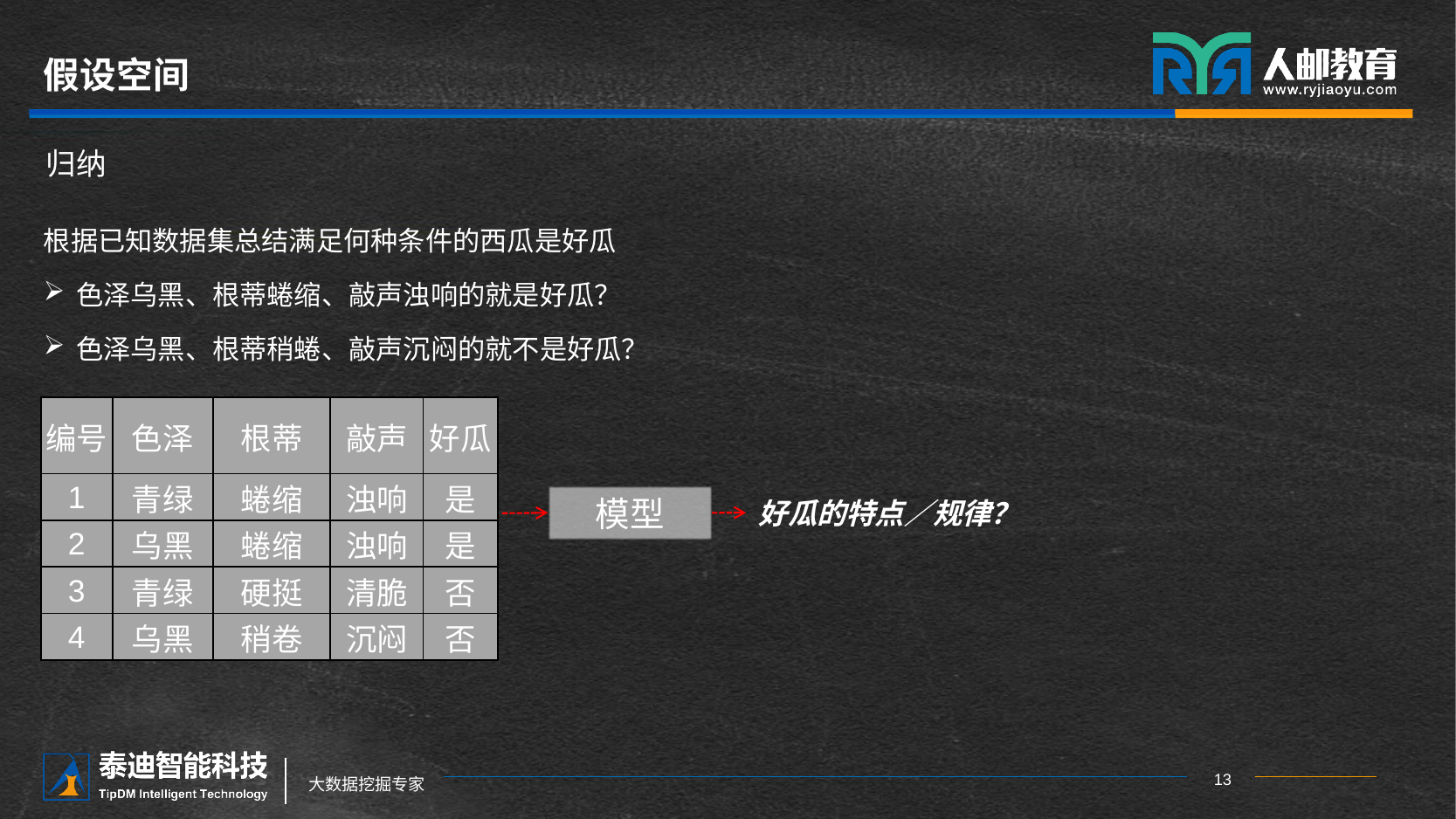

# 假设空间
归纳
根据已知数据集总结满足何种条件的西瓜是好瓜
色泽乌黑、根蒂蜷缩、敲声浊响的就是好瓜？
色泽乌黑、根蒂稍蜷、敲声沉闷的就不是好瓜？
| 编号 | 色泽 | 根蒂 | 敲声 | 好瓜 |
| --- | --- | --- | --- | --- |
| 1 | 青绿 | 蜷缩 | 浊响 | 是 |
| 2 | 乌黑 | 蜷缩 | 浊响 | 是 |
| 3 | 青绿 | 硬挺 | 清脆 | 否 |
| 4 | 乌黑 | 稍卷 | 沉闷 | 否 |
模型
好瓜的特点／规律？